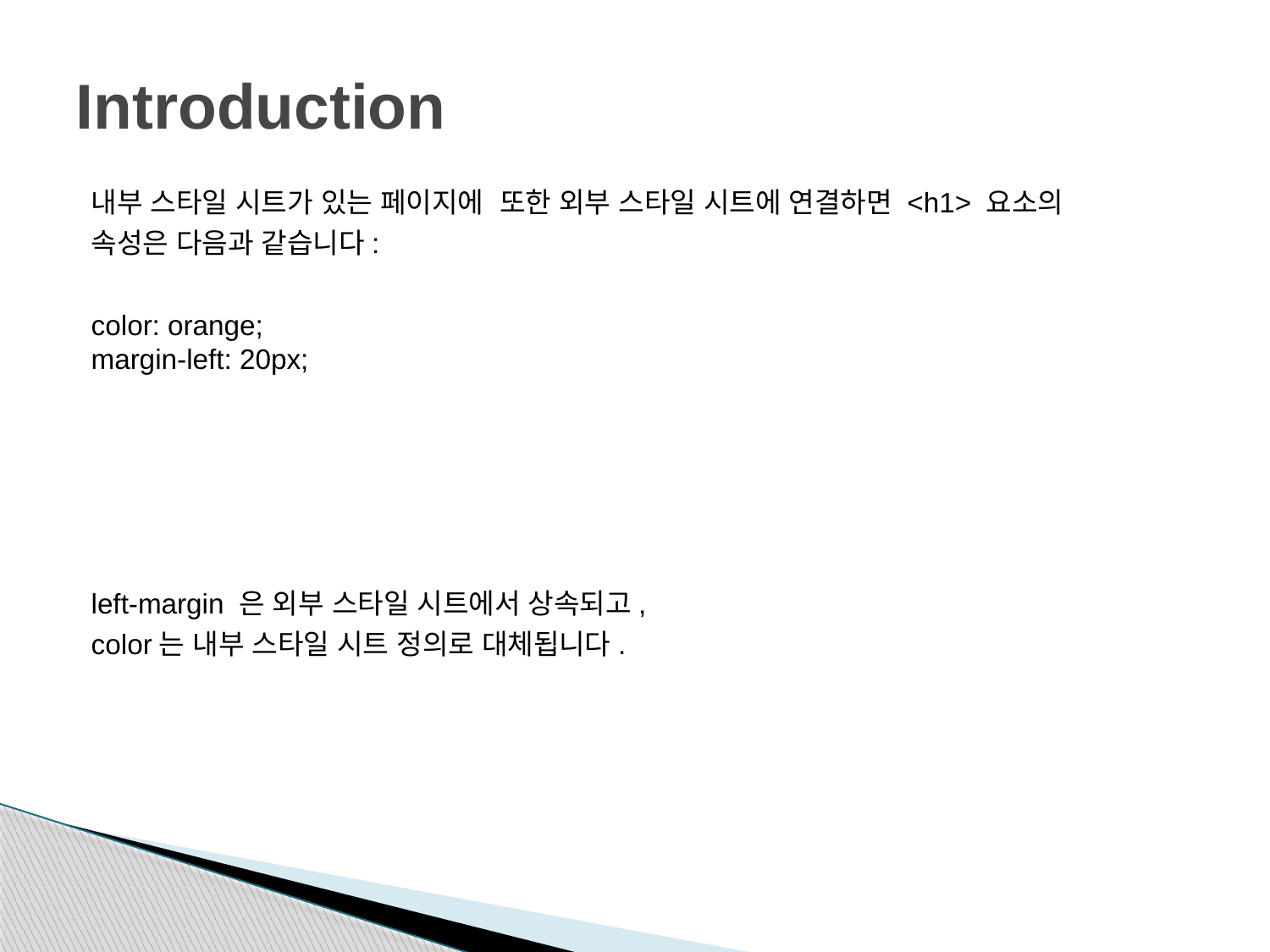

# Introduction
내부 스타일 시트가 있는 페이지에  또한 외부 스타일 시트에 연결하면 <h1> 요소의
속성은 다음과 같습니다:

color: orange;
margin-left: 20px;

left-margin 은 외부 스타일 시트에서 상속되고,
color는 내부 스타일 시트 정의로 대체됩니다.